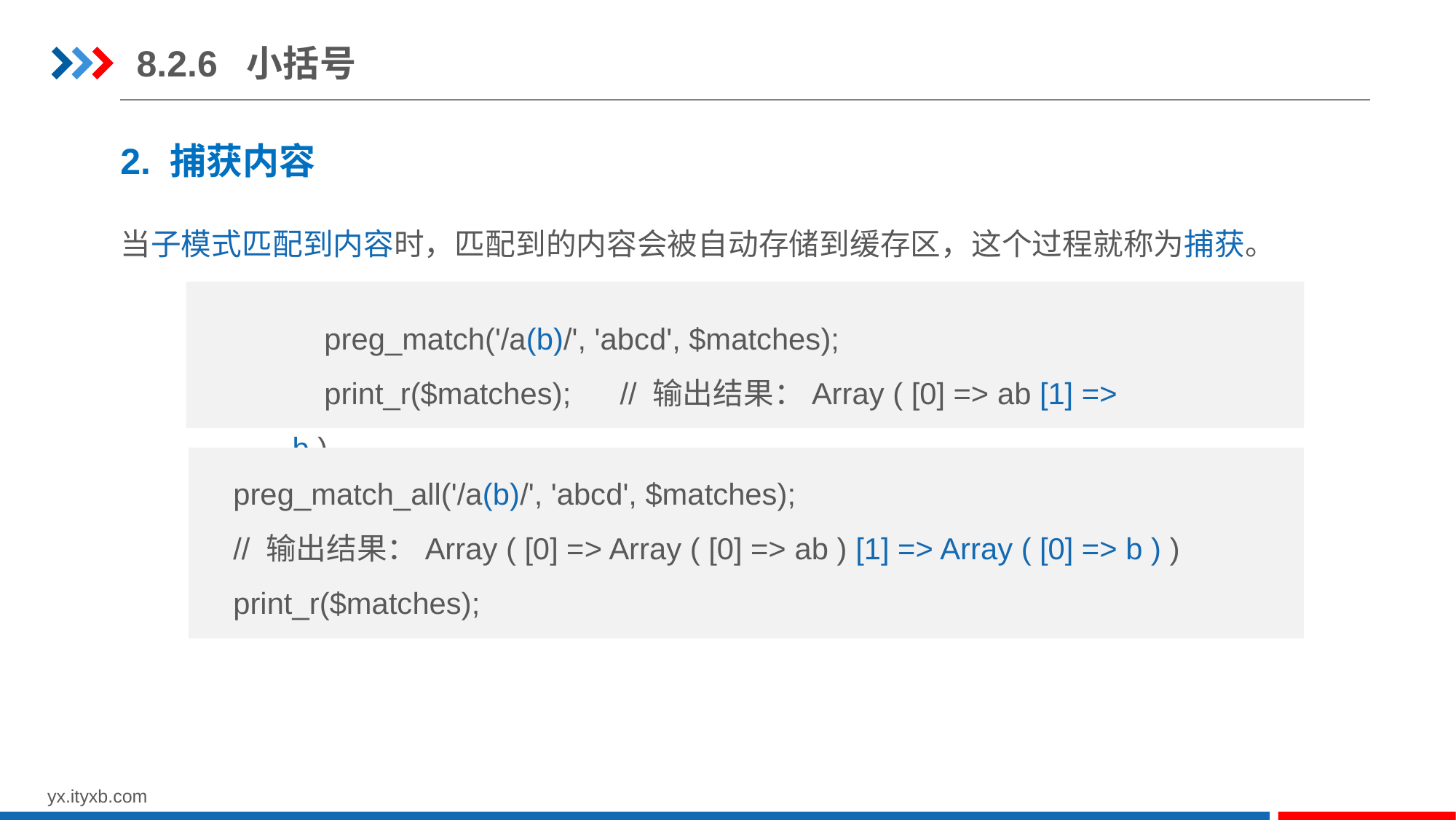

8.2.6  小括号
2. 捕获内容
当子模式匹配到内容时，匹配到的内容会被自动存储到缓存区，这个过程就称为捕获。

preg_match('/a(b)/', 'abcd', $matches);
print_r($matches); 	// 输出结果：Array ( [0] => ab [1] => b )

preg_match_all('/a(b)/', 'abcd', $matches);
// 输出结果：Array ( [0] => Array ( [0] => ab ) [1] => Array ( [0] => b ) )
print_r($matches);